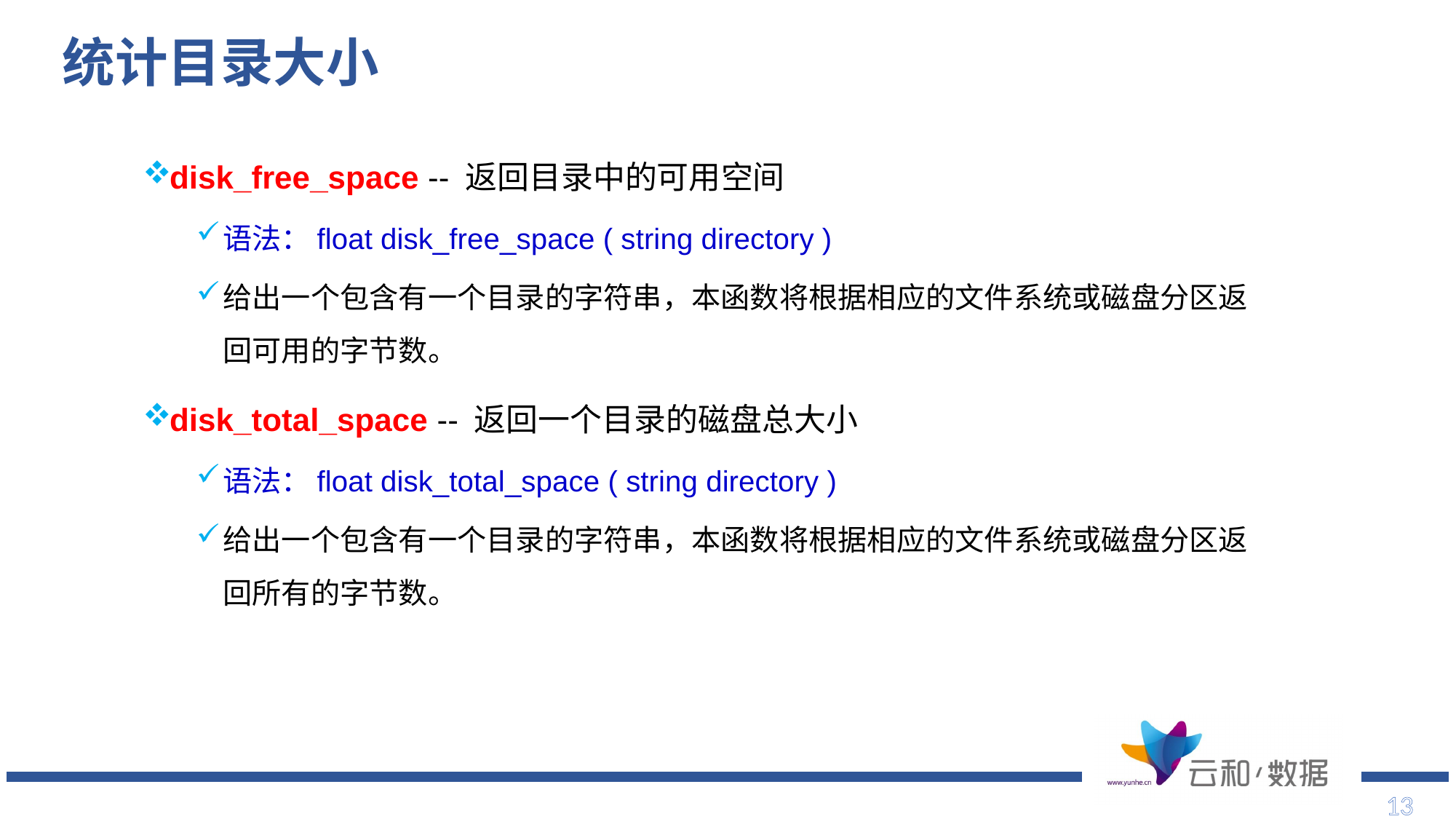

# 统计目录大小
disk_free_space -- 返回目录中的可用空间
语法：float disk_free_space ( string directory )
给出一个包含有一个目录的字符串，本函数将根据相应的文件系统或磁盘分区返回可用的字节数。
disk_total_space -- 返回一个目录的磁盘总大小
语法：float disk_total_space ( string directory )
给出一个包含有一个目录的字符串，本函数将根据相应的文件系统或磁盘分区返回所有的字节数。